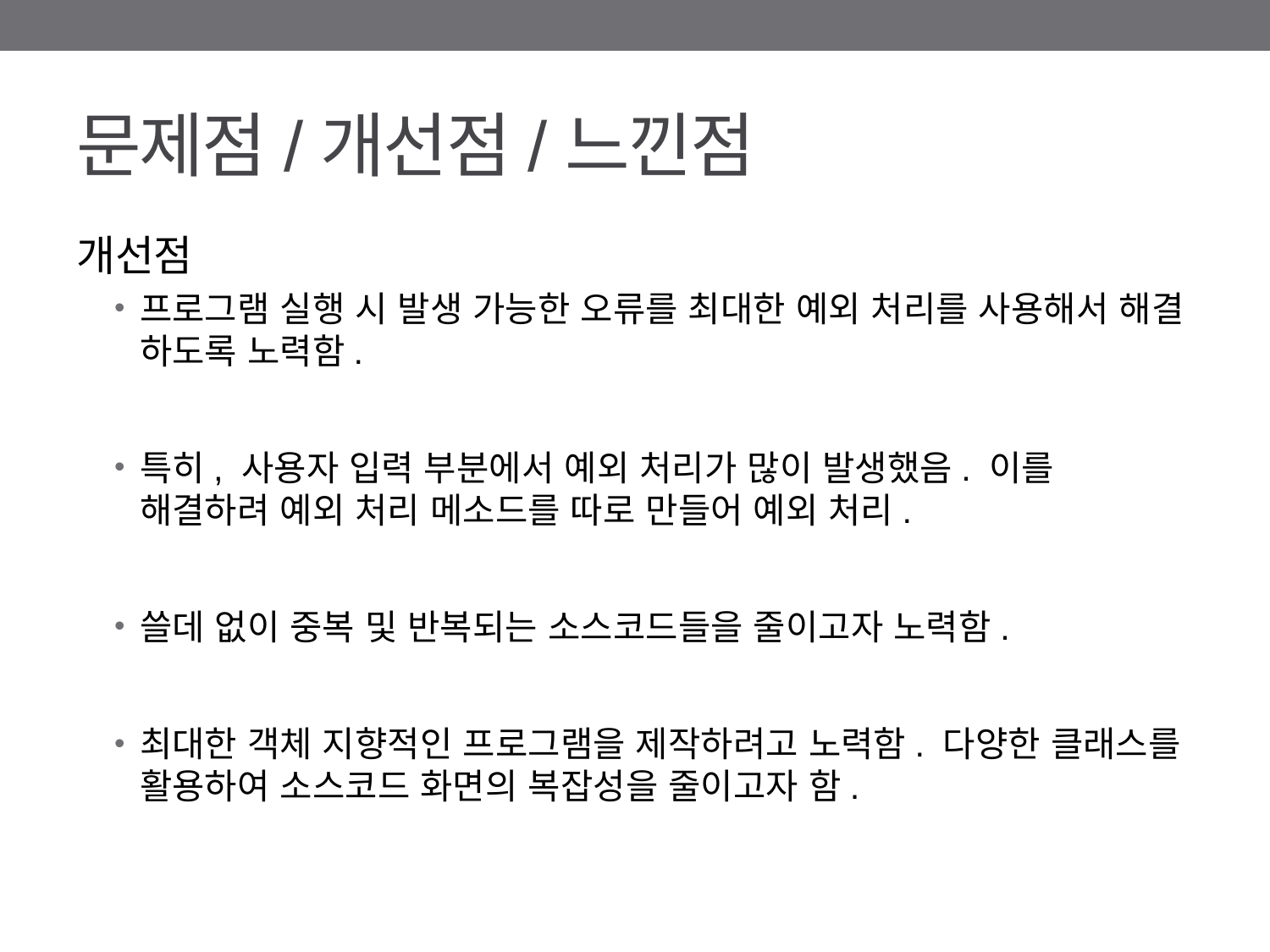

# 문제점/개선점/느낀점
개선점
프로그램 실행 시 발생 가능한 오류를 최대한 예외 처리를 사용해서 해결 하도록 노력함.

특히, 사용자 입력 부분에서 예외 처리가 많이 발생했음. 이를 해결하려 예외 처리 메소드를 따로 만들어 예외 처리.

쓸데 없이 중복 및 반복되는 소스코드들을 줄이고자 노력함.

최대한 객체 지향적인 프로그램을 제작하려고 노력함. 다양한 클래스를 활용하여 소스코드 화면의 복잡성을 줄이고자 함.